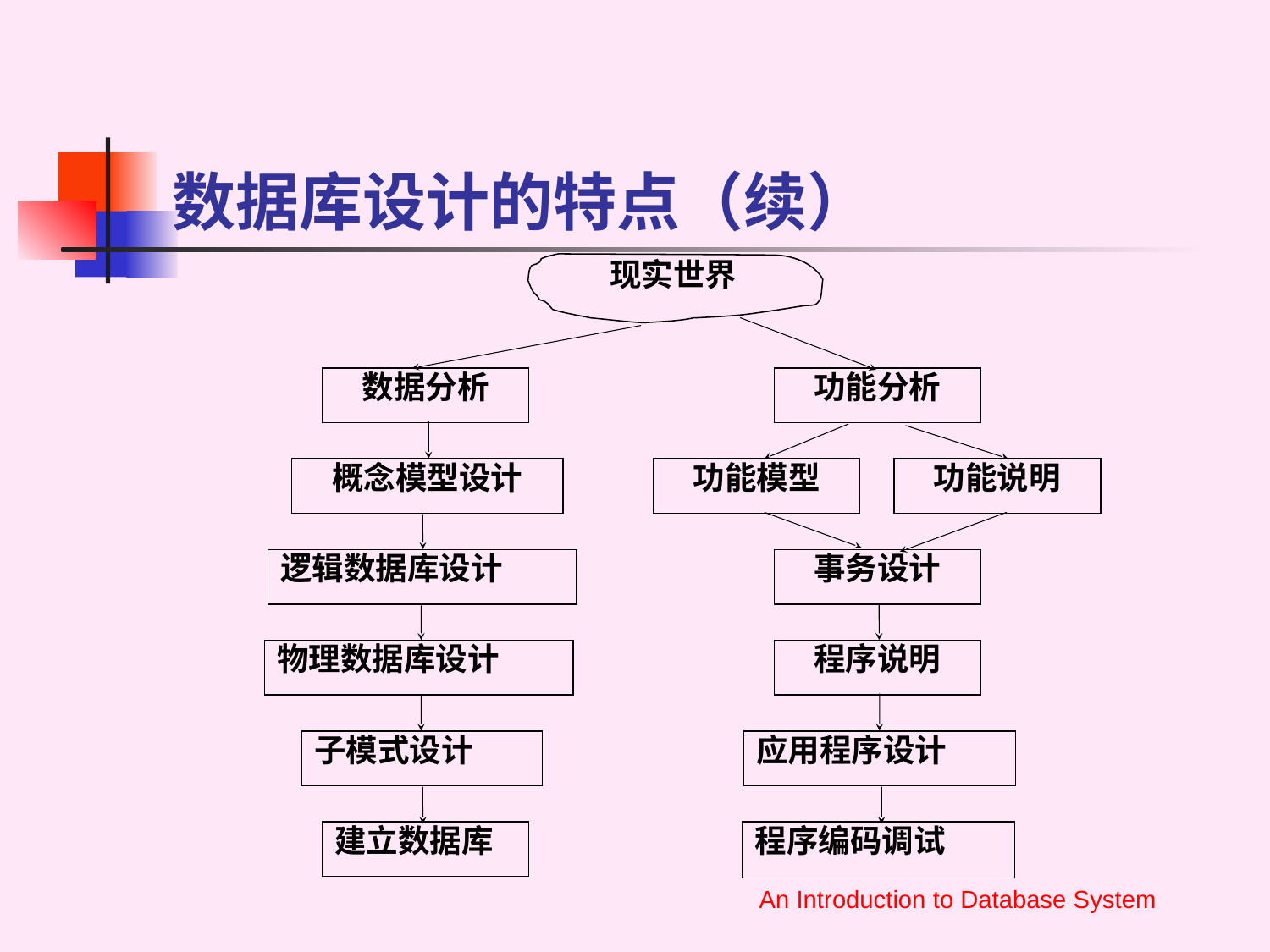

# 数据库设计的特点（续）

现实世界

功能分析

功能模型
功能说明

事务设计

程序说明

应用程序设计

程序编码调试

数据分析

概念模型设计

逻辑数据库设计

物理数据库设计

子模式设计

建立数据库
An Introduction to Database System